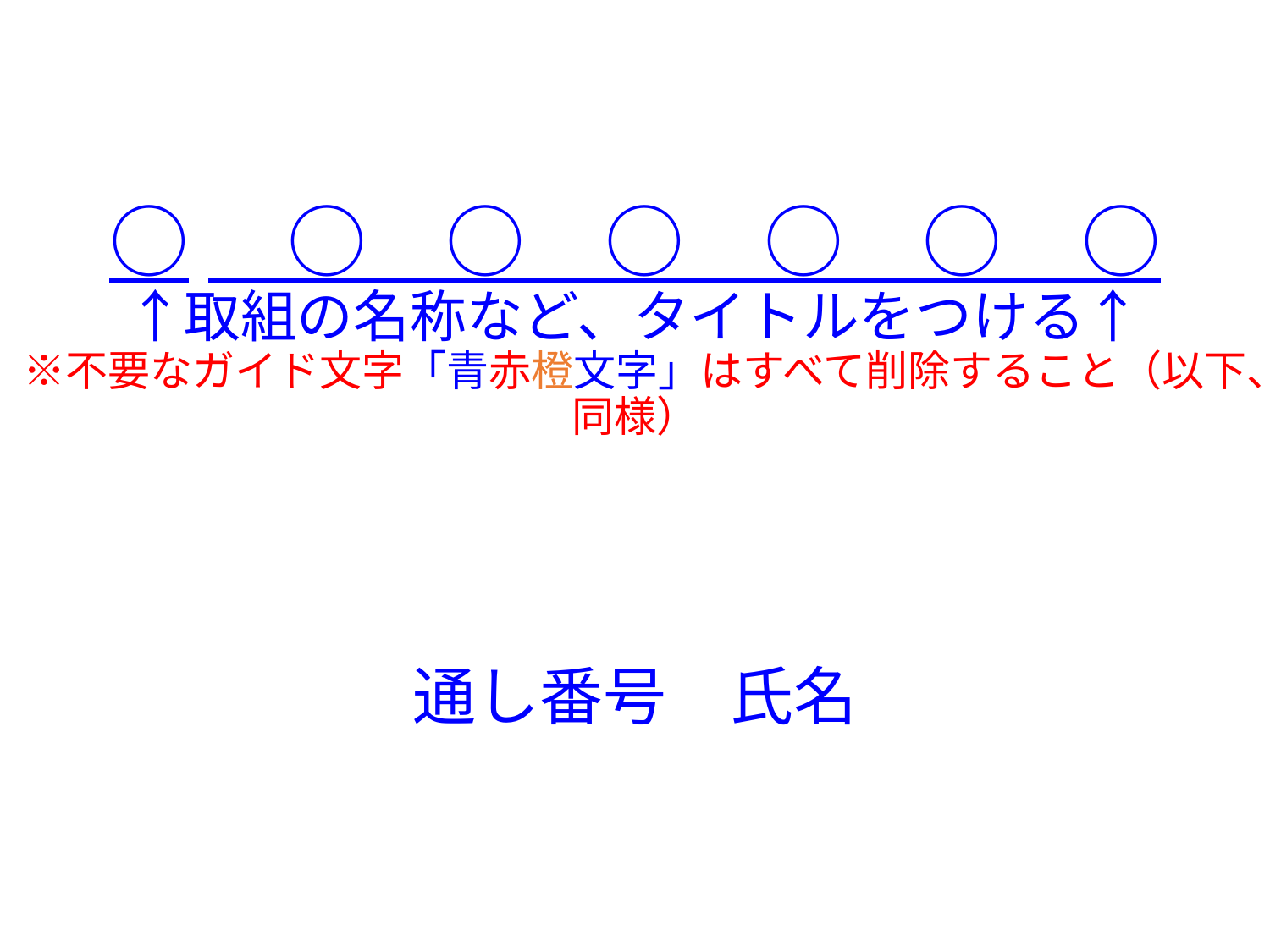

# ○　○　○　○　○　○　○ ↑取組の名称など、タイトルをつける↑ ※不要なガイド文字「青赤橙文字」はすべて削除すること（以下、同様）
通し番号　氏名